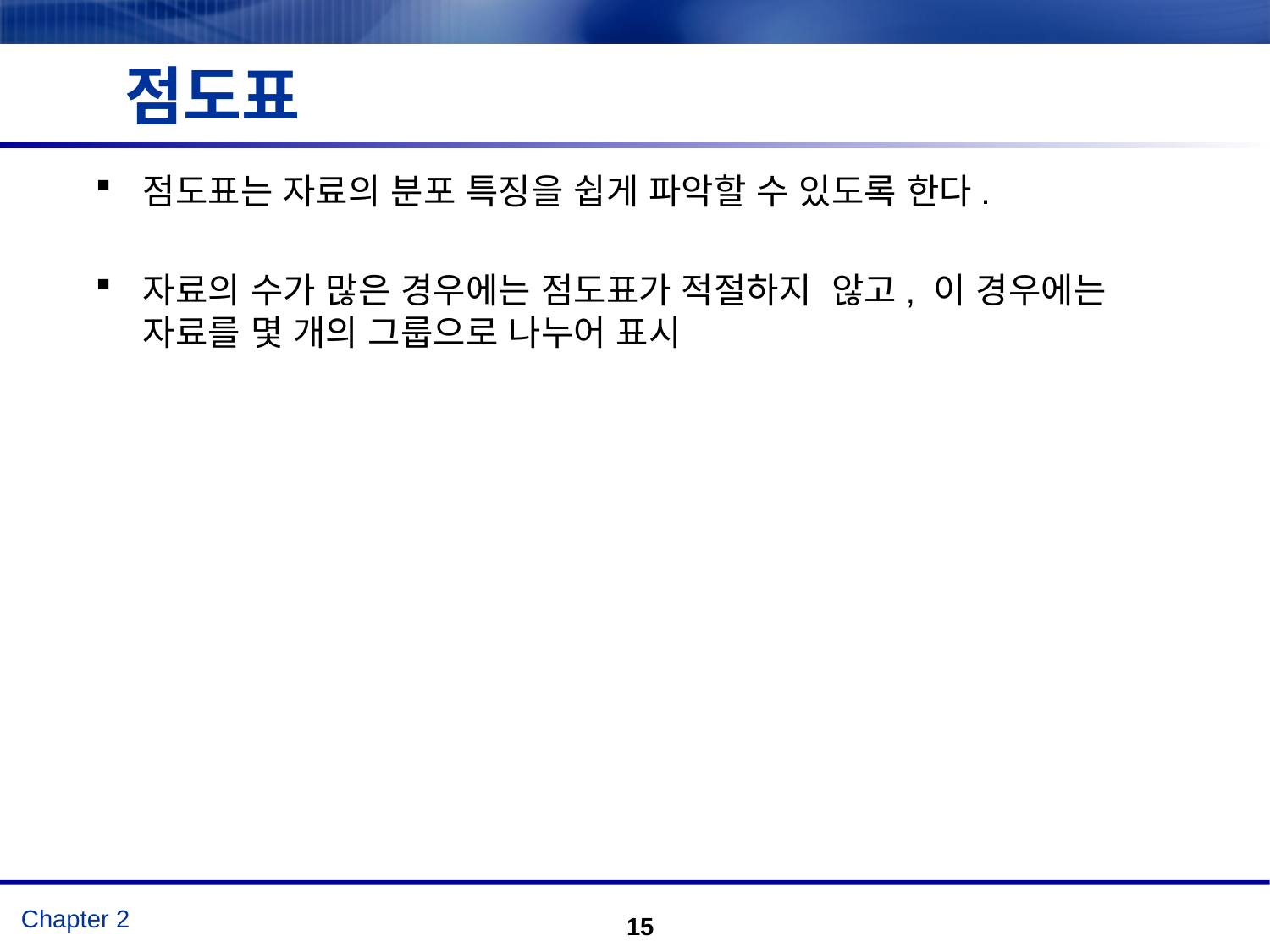

# 점도표
점도표는 자료의 분포 특징을 쉽게 파악할 수 있도록 한다.

자료의 수가 많은 경우에는 점도표가 적절하지  않고, 이 경우에는 자료를 몇 개의 그룹으로 나누어 표시
15